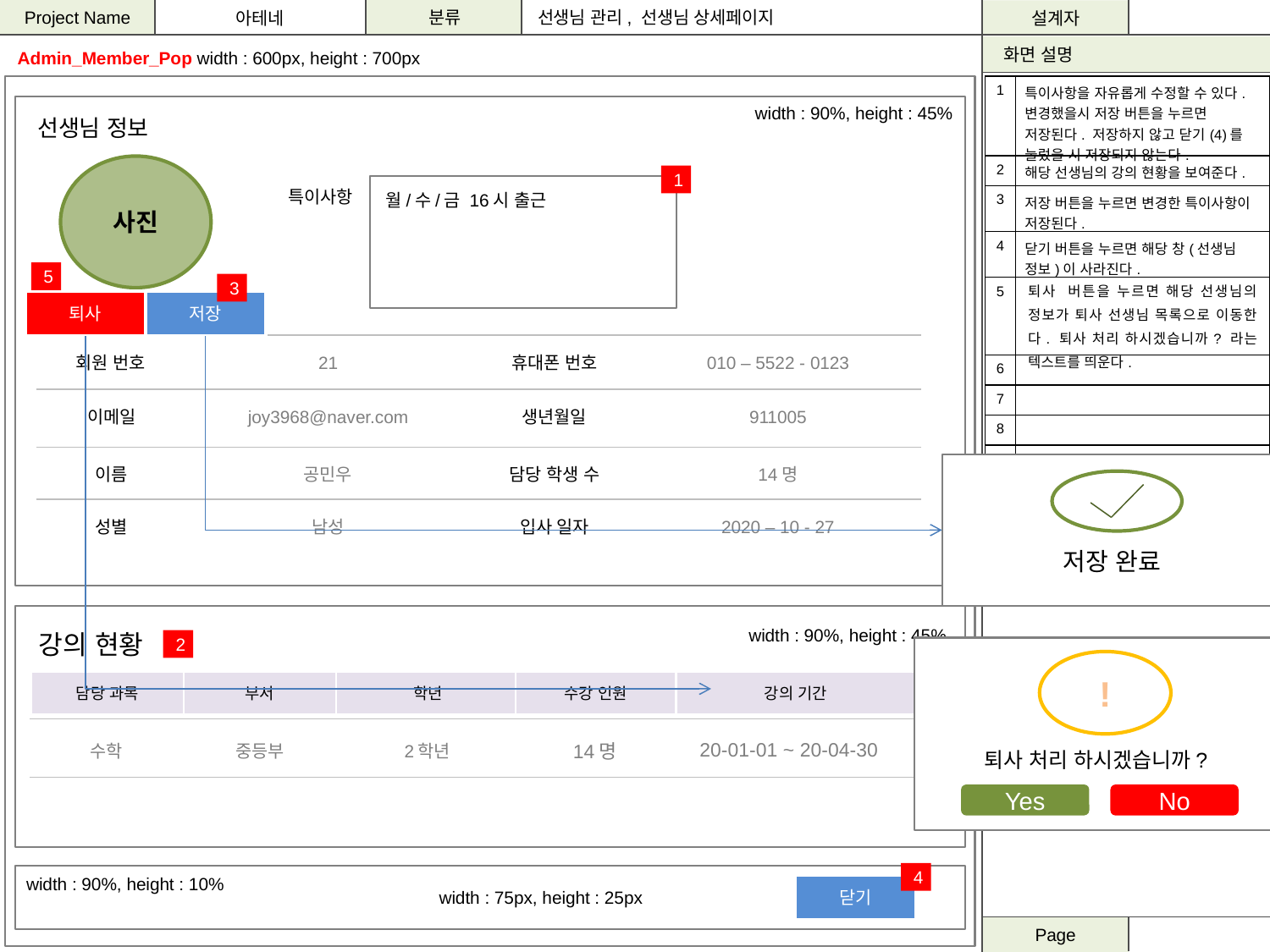

선생님 관리, 선생님 상세페이지
Admin_Member_Pop width : 600px, height : 700px

| 1 | 특이사항을 자유롭게 수정할 수 있다. 변경했을시 저장 버튼을 누르면 저장된다. 저장하지 않고 닫기(4)를 눌렀을 시 저장되지 않는다. |
| --- | --- |
| 2 | 해당 선생님의 강의 현황을 보여준다. |
| 3 | 저장 버튼을 누르면 변경한 특이사항이 저장된다. |
| 4 | 닫기 버튼을 누르면 해당 창(선생님 정보)이 사라진다. |
| 5 | 퇴사 버튼을 누르면 해당 선생님의 정보가 퇴사 선생님 목록으로 이동한다. 퇴사 처리 하시겠습니까? 라는 텍스트를 띄운다. |
| 6 |  |
| 7 |  |
| 8 |  |
| 9 |  |
| 10 |  |
| 11 |  |
| 12 |  |

width : 90%, height : 45%
선생님 정보
사진
1

특이사항
월/수/금 16시 출근
5
3
퇴사
저장
회원 번호
21
휴대폰 번호
010 – 5522 - 0123
이메일
joy3968@naver.com
생년월일
911005

이름
공민우
담당 학생 수
14명

성별
남성
입사 일자
2020 – 10 - 27
저장 완료

width : 90%, height : 45%
강의 현황
2

!
담당 과목
부서
학년
수강 인원
강의 기간
20-01-01 ~ 20-04-30
수학
중등부
2학년
14명
퇴사 처리 하시겠습니까?
No
Yes
4

width : 90%, height : 10%
닫기
width : 75px, height : 25px